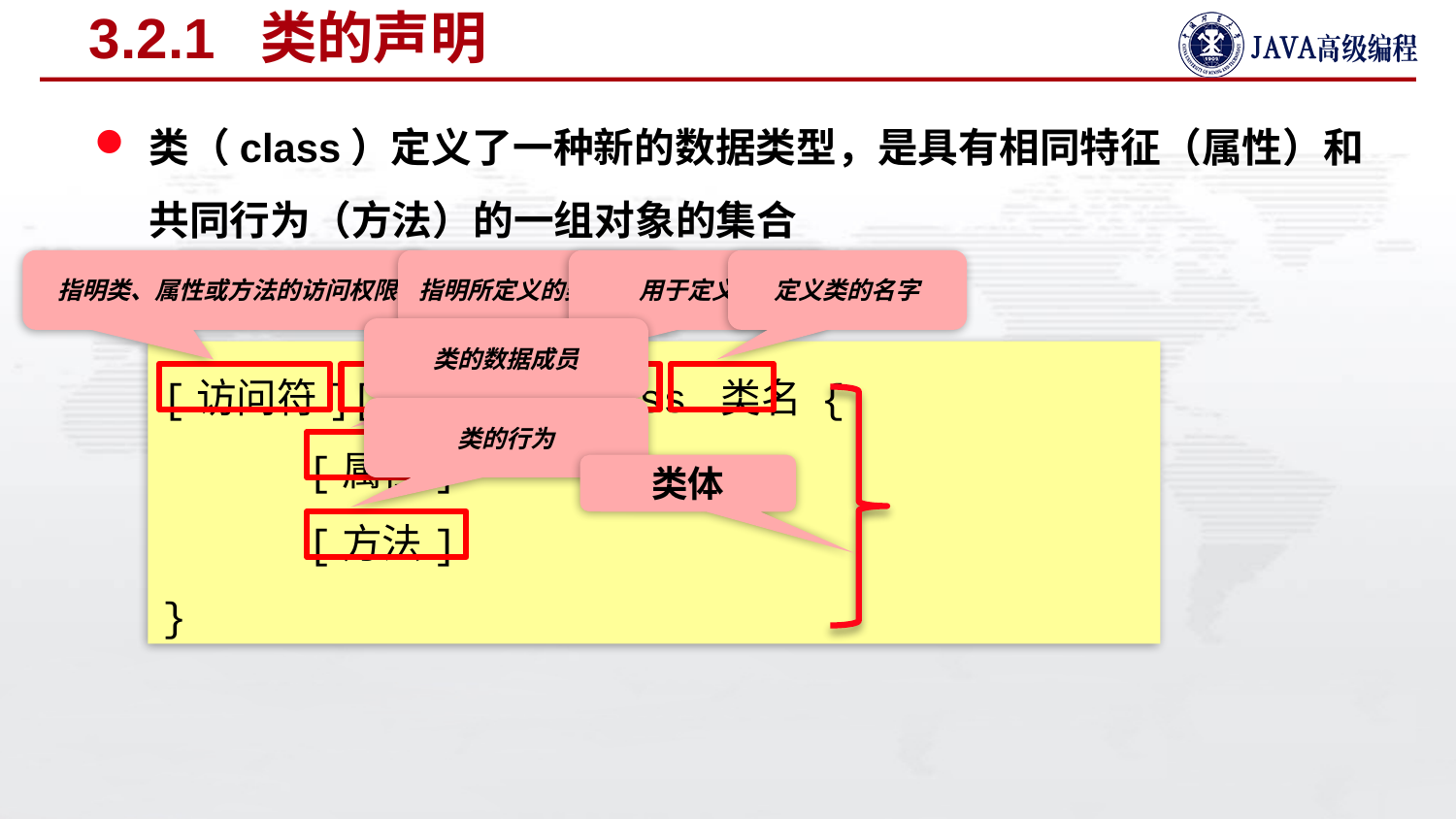

# 3.2.1  类的声明
类（class）定义了一种新的数据类型，是具有相同特征（属性）和共同行为（方法）的一组对象的集合
语法

指明类、属性或方法的访问权限
指明所定义的类的特性
用于定义类
定义类的名字
类的数据成员
[访问符][修饰符] class 类名 {
	[属性]
	[方法]
}

类的行为

类体